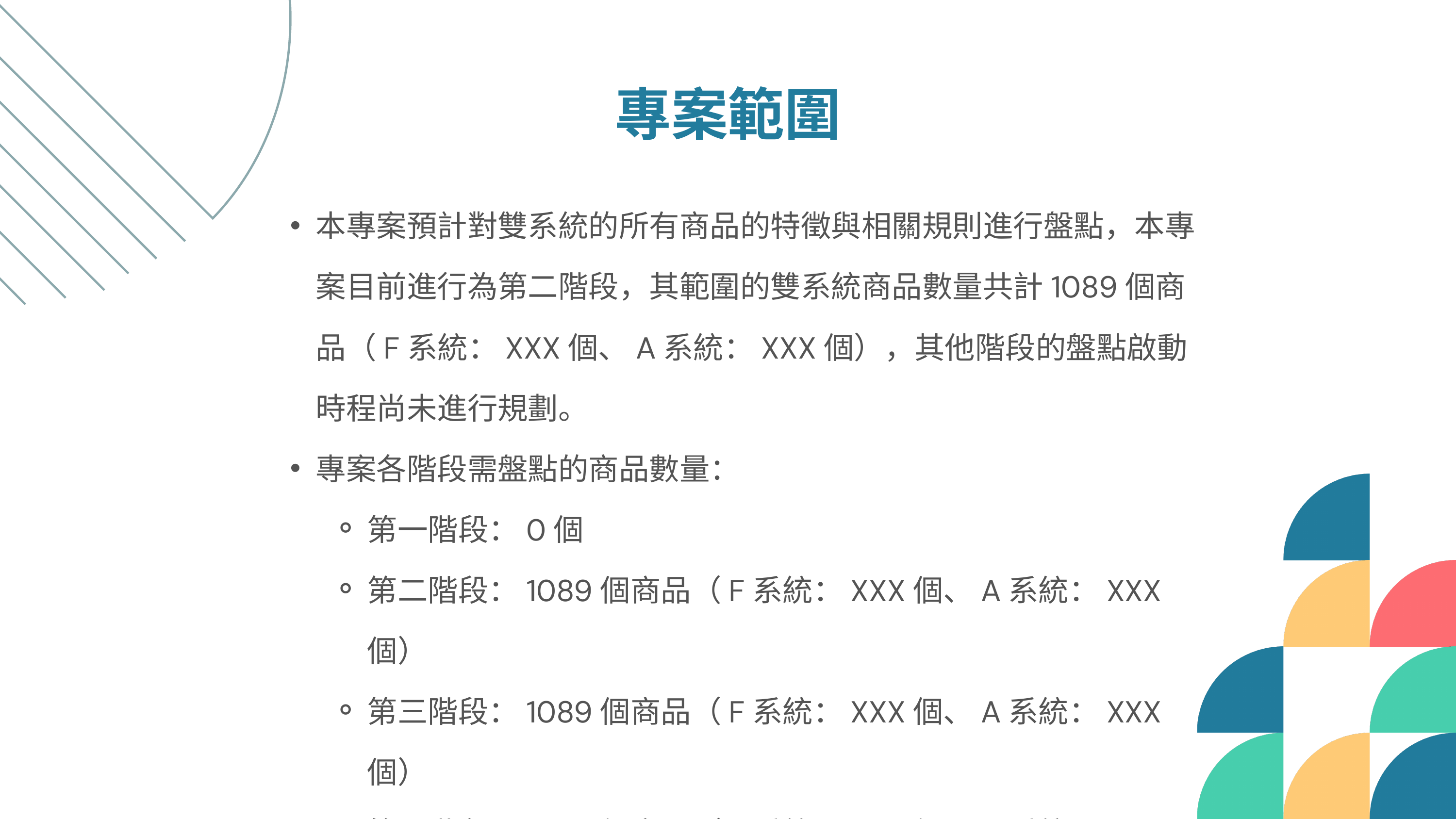

專案範圍
本專案預計對雙系統的所有商品的特徵與相關規則進行盤點，本專案目前進行為第二階段，其範圍的雙系統商品數量共計1089個商品（F系統：XXX個、A系統：XXX個），其他階段的盤點啟動時程尚未進行規劃。
專案各階段需盤點的商品數量：
第一階段：0個
第二階段：1089個商品（F系統：XXX個、A系統：XXX個）
第三階段：1089個商品（F系統：XXX個、A系統：XXX個）
第四階段：1089個商品（F系統：XXX個、A系統：XXX個）